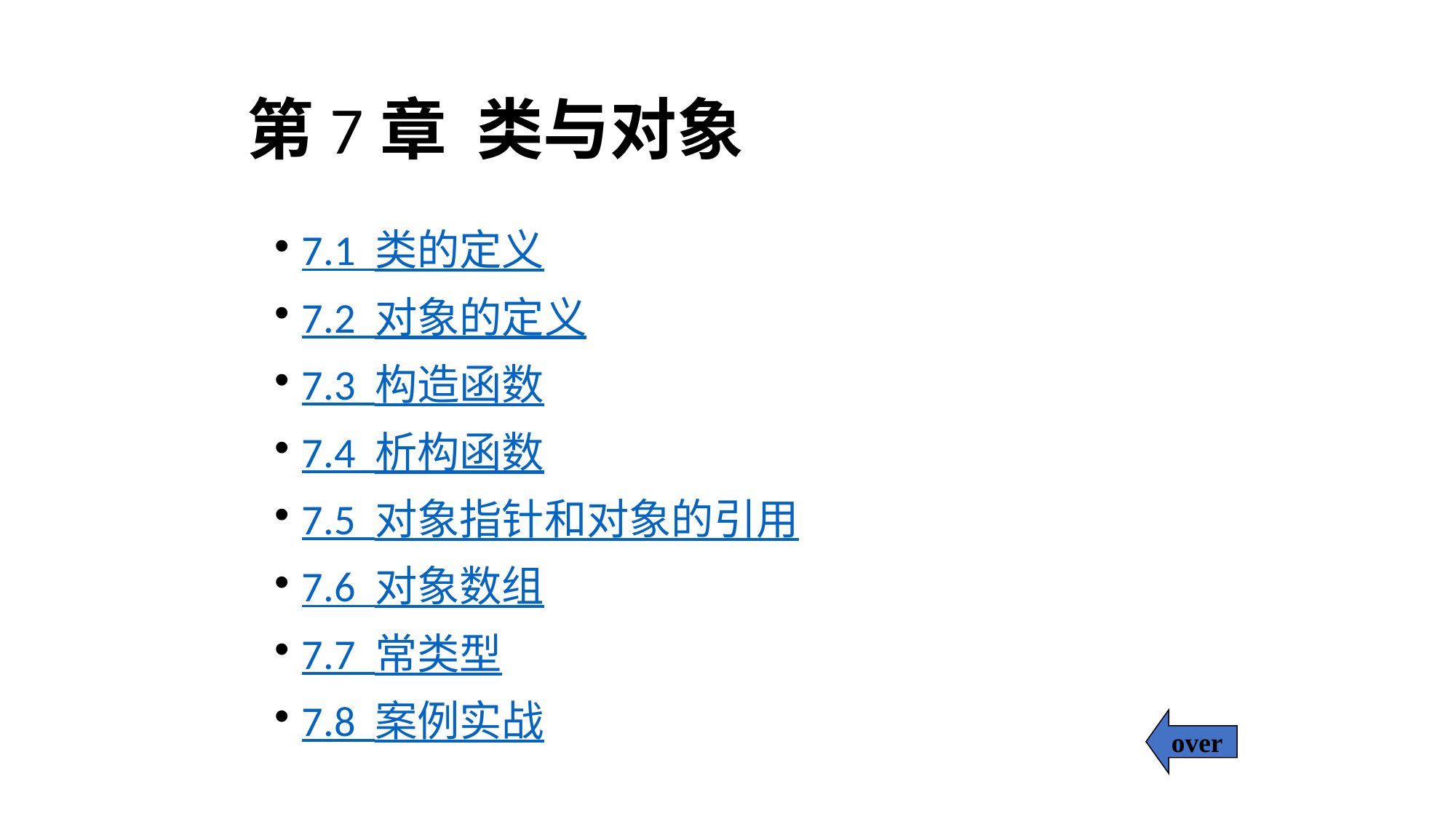

# 第7章  类与对象
7.1  类的定义
7.2  对象的定义
7.3  构造函数
7.4  析构函数
7.5  对象指针和对象的引用
7.6  对象数组
7.7  常类型
7.8  案例实战
over